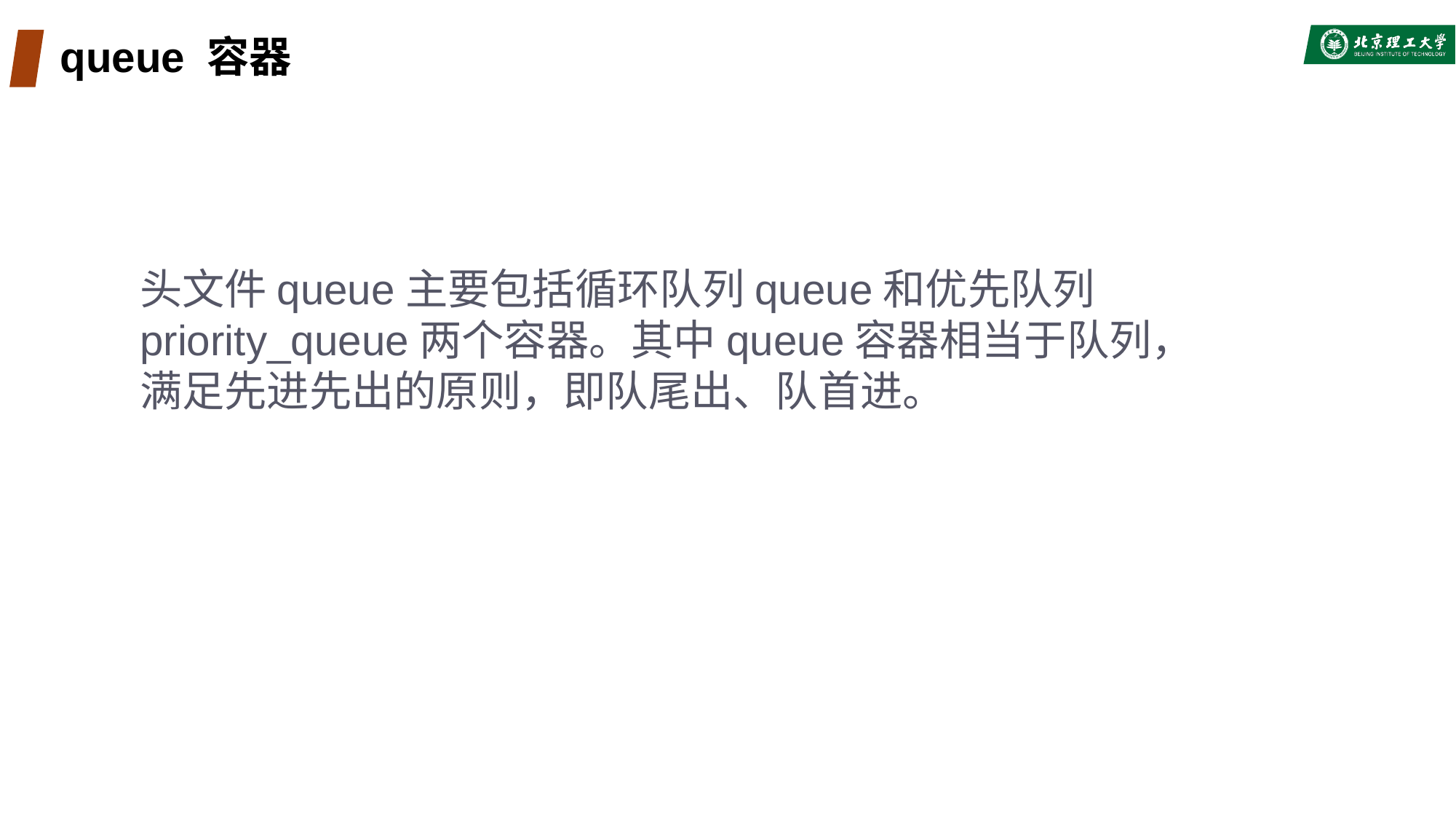

# queue 容器
头文件queue主要包括循环队列queue和优先队列priority_queue两个容器。其中queue容器相当于队列，满足先进先出的原则，即队尾出、队首进。